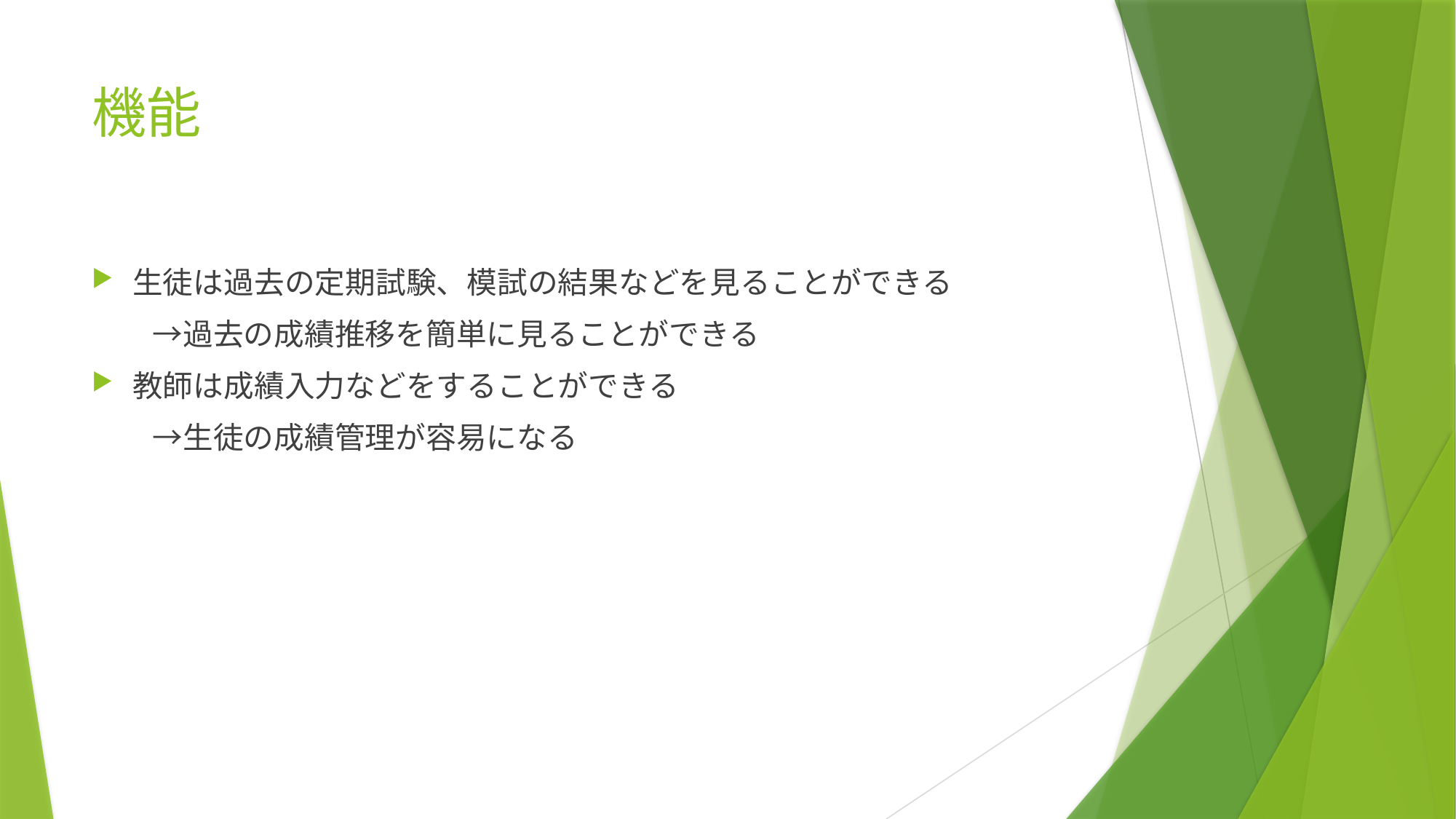

# 機能
生徒は過去の定期試験、模試の結果などを見ることができる
　　→過去の成績推移を簡単に見ることができる
教師は成績入力などをすることができる
　　→生徒の成績管理が容易になる